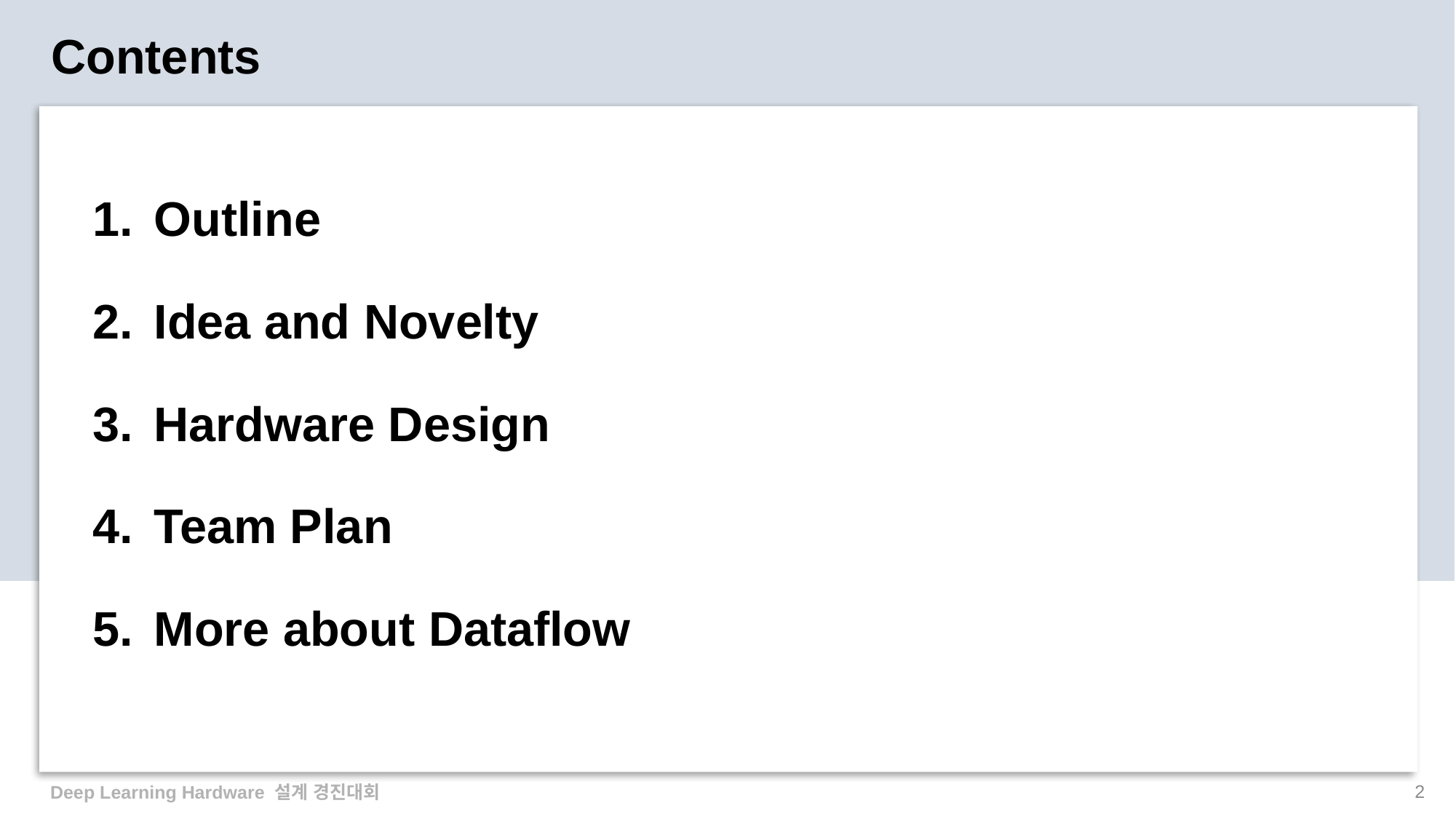

Contents
Outline
Idea and Novelty
Hardware Design
Team Plan
More about Dataflow
2
Deep Learning Hardware 설계 경진대회